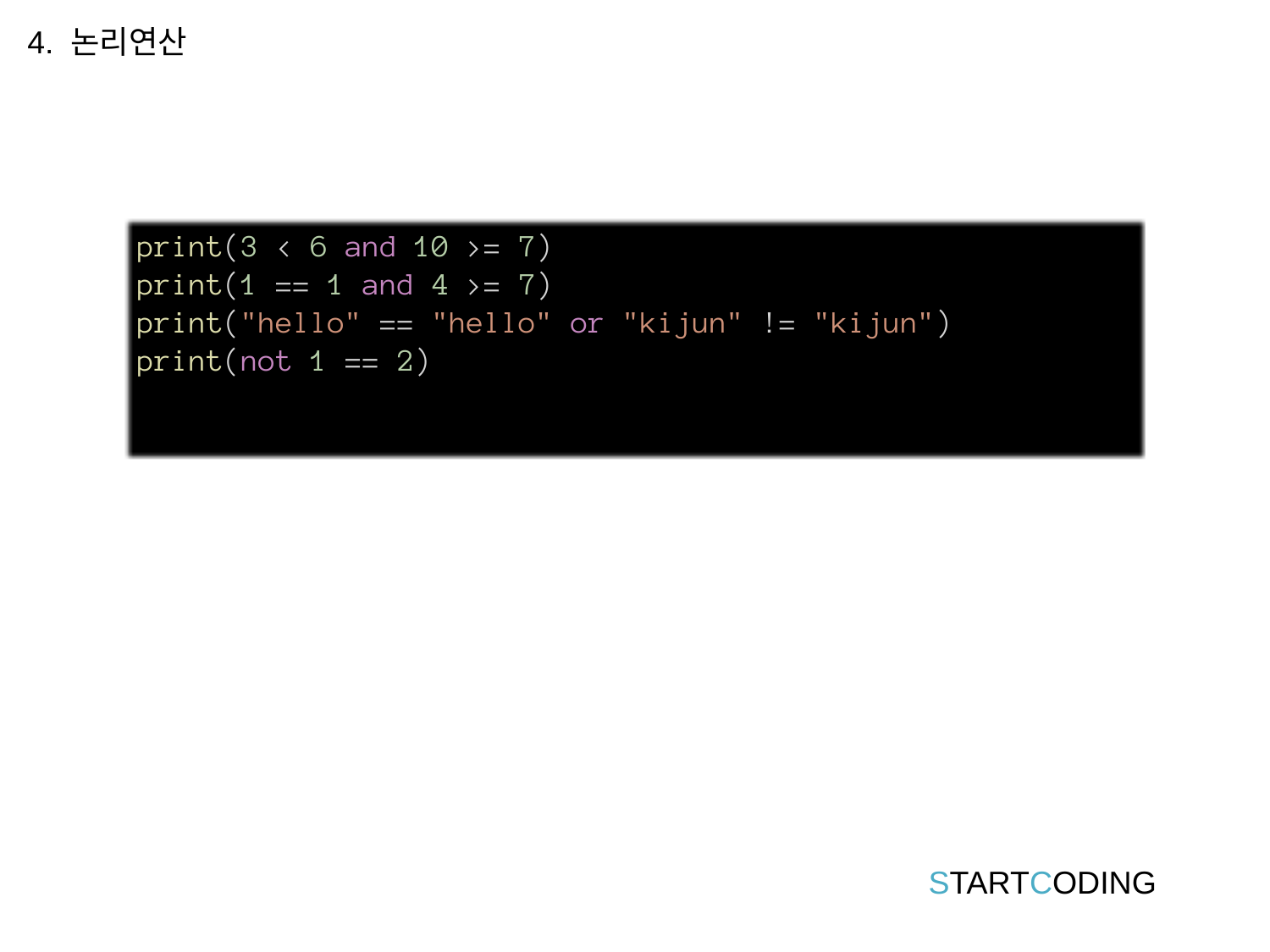

4. 논리연산
# 논리연산
print(3 < 6 and 10 >= 7)
print(1 == 1 and 4 >= 7)
print("hello" == "hello" or "kijun" != "kijun")
print(not 1 == 2)

STARTCODING